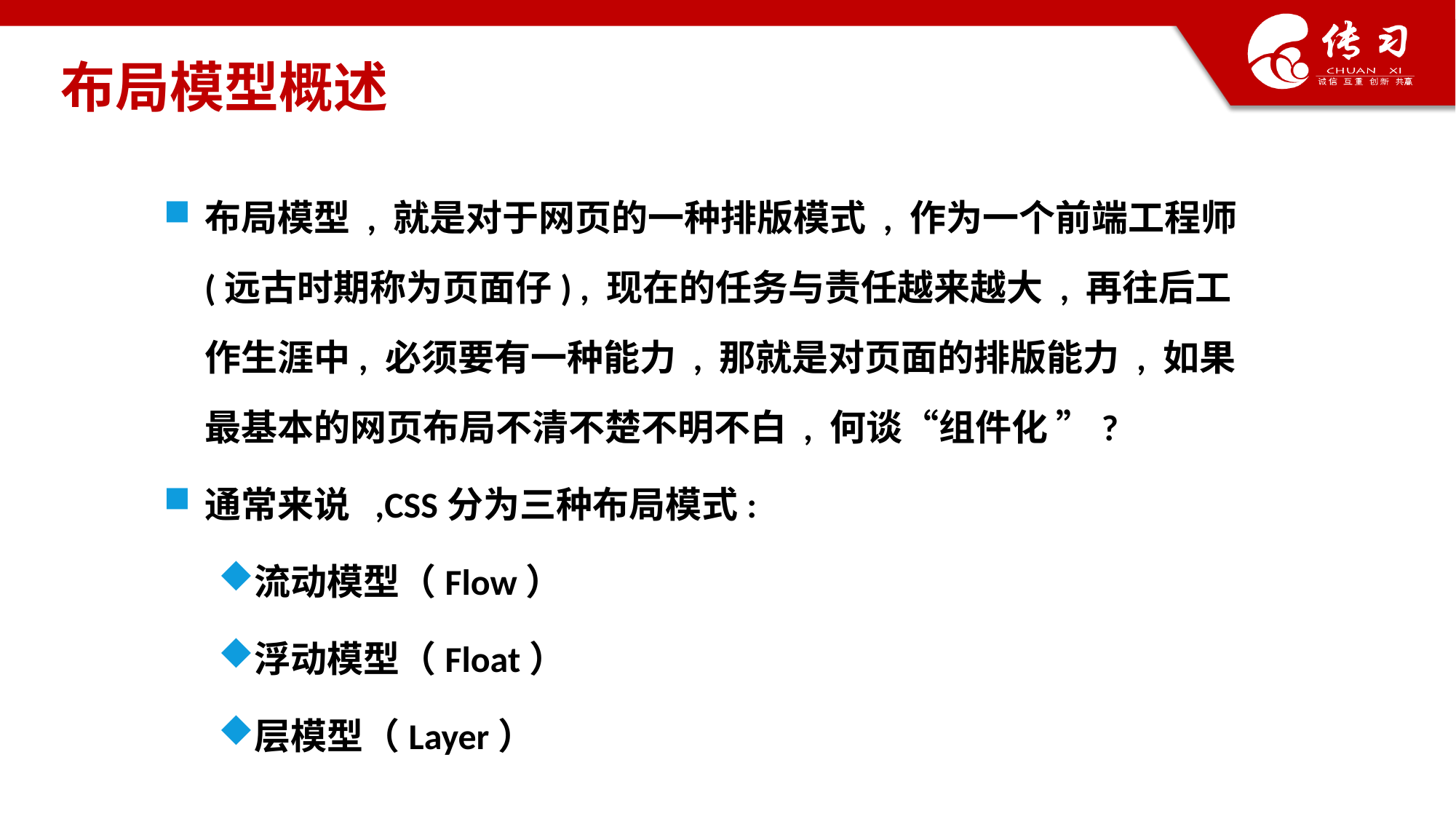

# 布局模型概述

布局模型 , 就是对于网页的一种排版模式 , 作为一个前端工程师(远古时期称为页面仔) , 现在的任务与责任越来越大 , 再往后工作生涯中, 必须要有一种能力 , 那就是对页面的排版能力 , 如果最基本的网页布局不清不楚不明不白 , 何谈“组件化 ”?
通常来说  ,CSS分为三种布局模式:
流动模型（Flow）
浮动模型（Float）
层模型（Layer）